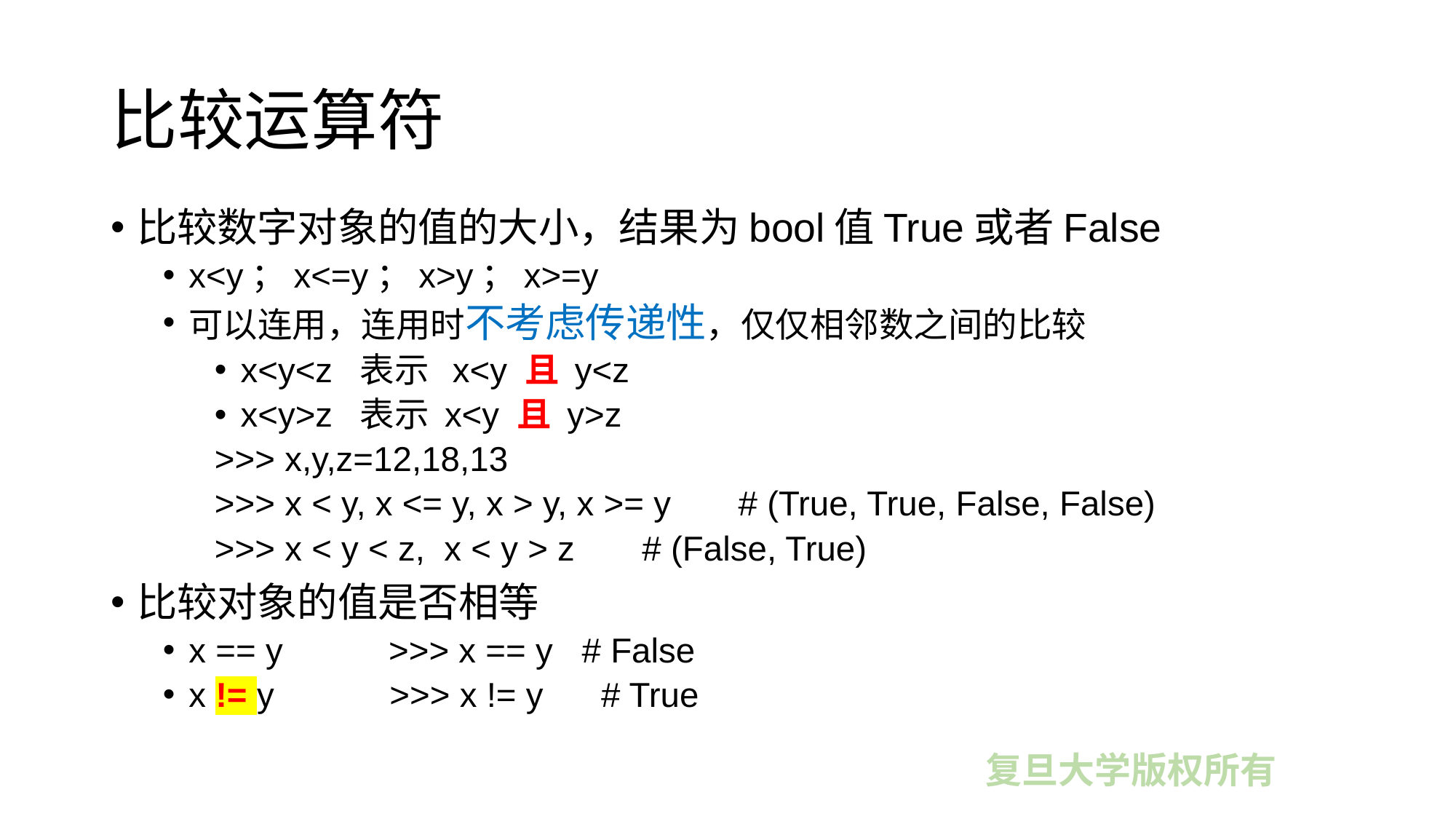

# 比较运算符
比较数字对象的值的大小，结果为bool值True或者False
x<y；x<=y；x>y；x>=y
可以连用，连用时不考虑传递性，仅仅相邻数之间的比较
x<y<z  表示  x<y 且 y<z
x<y>z  表示 x<y 且 y>z
>>> x,y,z=12,18,13
>>> x < y, x <= y, x > y, x >= y       # (True, True, False, False)
>>> x < y < z,  x < y > z       # (False, True)
比较对象的值是否相等
x == y           >>> x == y   # False
x != y            >>> x != y      # True